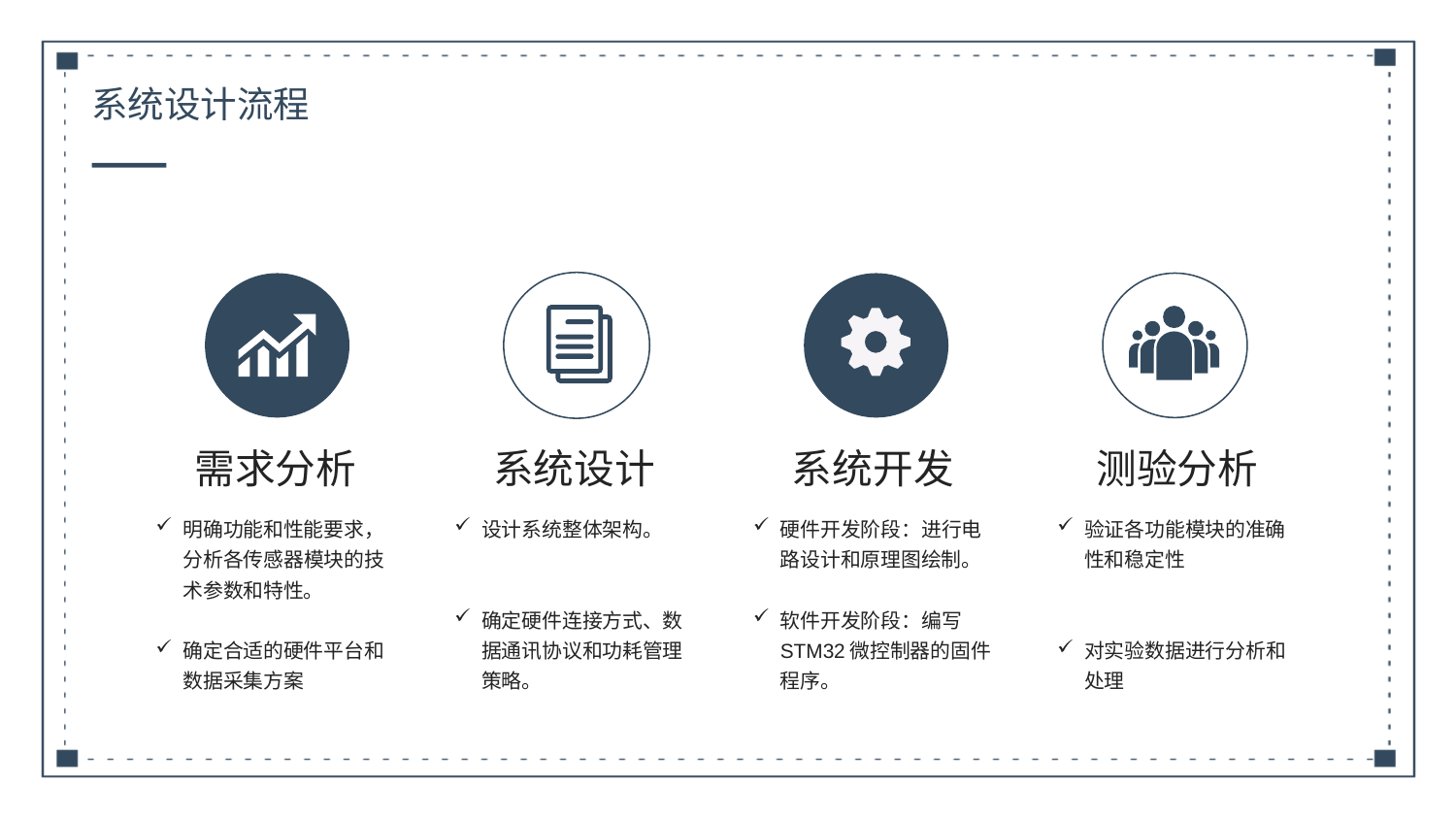

系统设计流程

需求分析
系统设计
系统开发
测验分析
明确功能和性能要求，分析各传感器模块的技术参数和特性。

确定合适的硬件平台和数据采集方案
设计系统整体架构。

确定硬件连接方式、数据通讯协议和功耗管理策略。
硬件开发阶段：进行电路设计和原理图绘制。

软件开发阶段：编写STM32微控制器的固件程序。
验证各功能模块的准确性和稳定性

对实验数据进行分析和处理